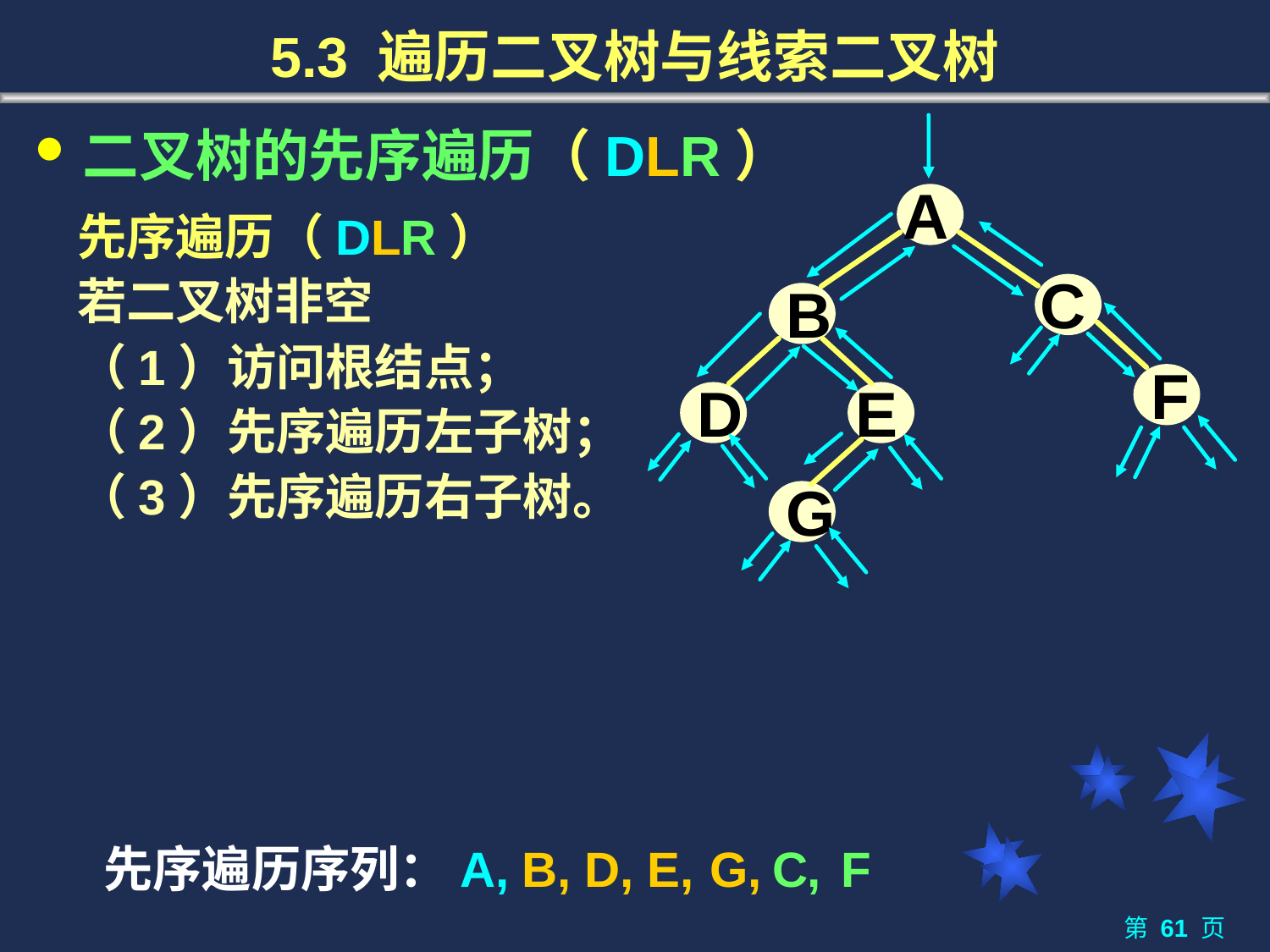

# 5.3 遍历二叉树与线索二叉树
二叉树的先序遍历（DLR）

 A

先序遍历（DLR）
若二叉树非空
（1）访问根结点；
（2）先序遍历左子树；
（3）先序遍历右子树。

 C

 B

 F

 D

 E

 G

先序遍历序列：
A,
B,
D,
E,
G,
C,
F
第 61 页